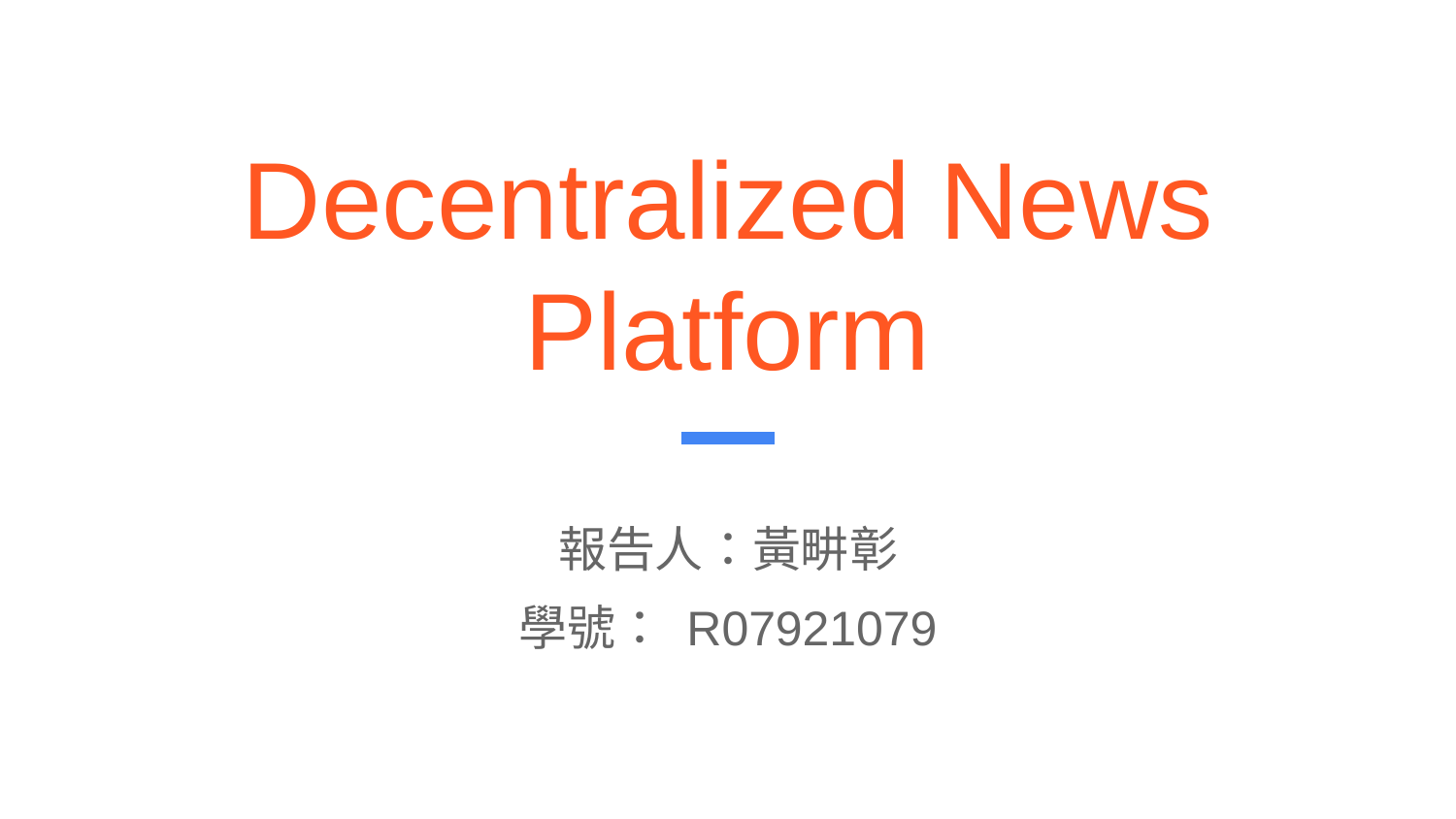

# Decentralized News Platform
報告人：黃畊彰
學號： R07921079